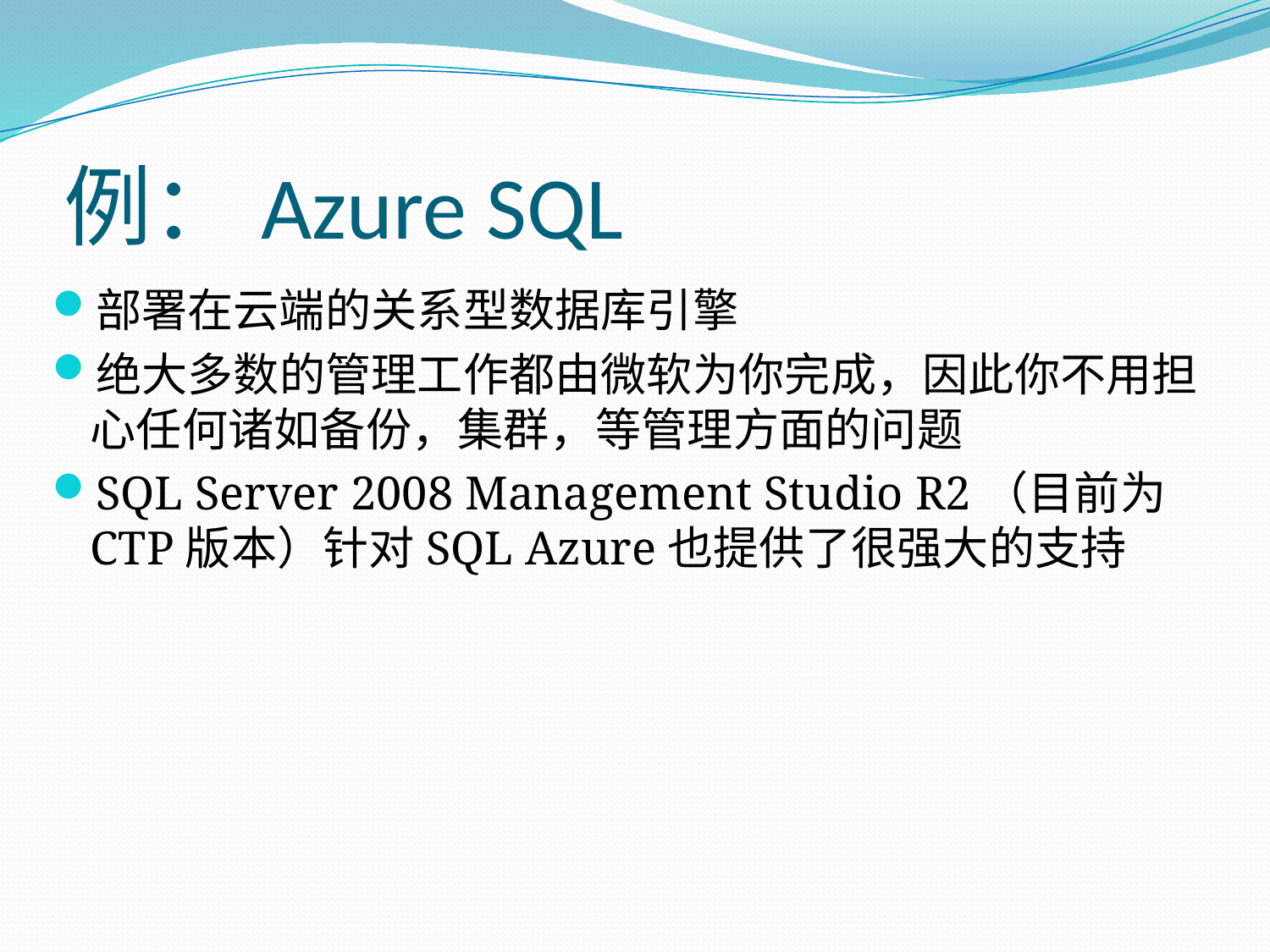

# 例：Azure SQL
部署在云端的关系型数据库引擎
绝大多数的管理工作都由微软为你完成，因此你不用担心任何诸如备份，集群，等管理方面的问题
SQL Server 2008 Management Studio R2（目前为CTP版本）针对SQL Azure也提供了很强大的支持